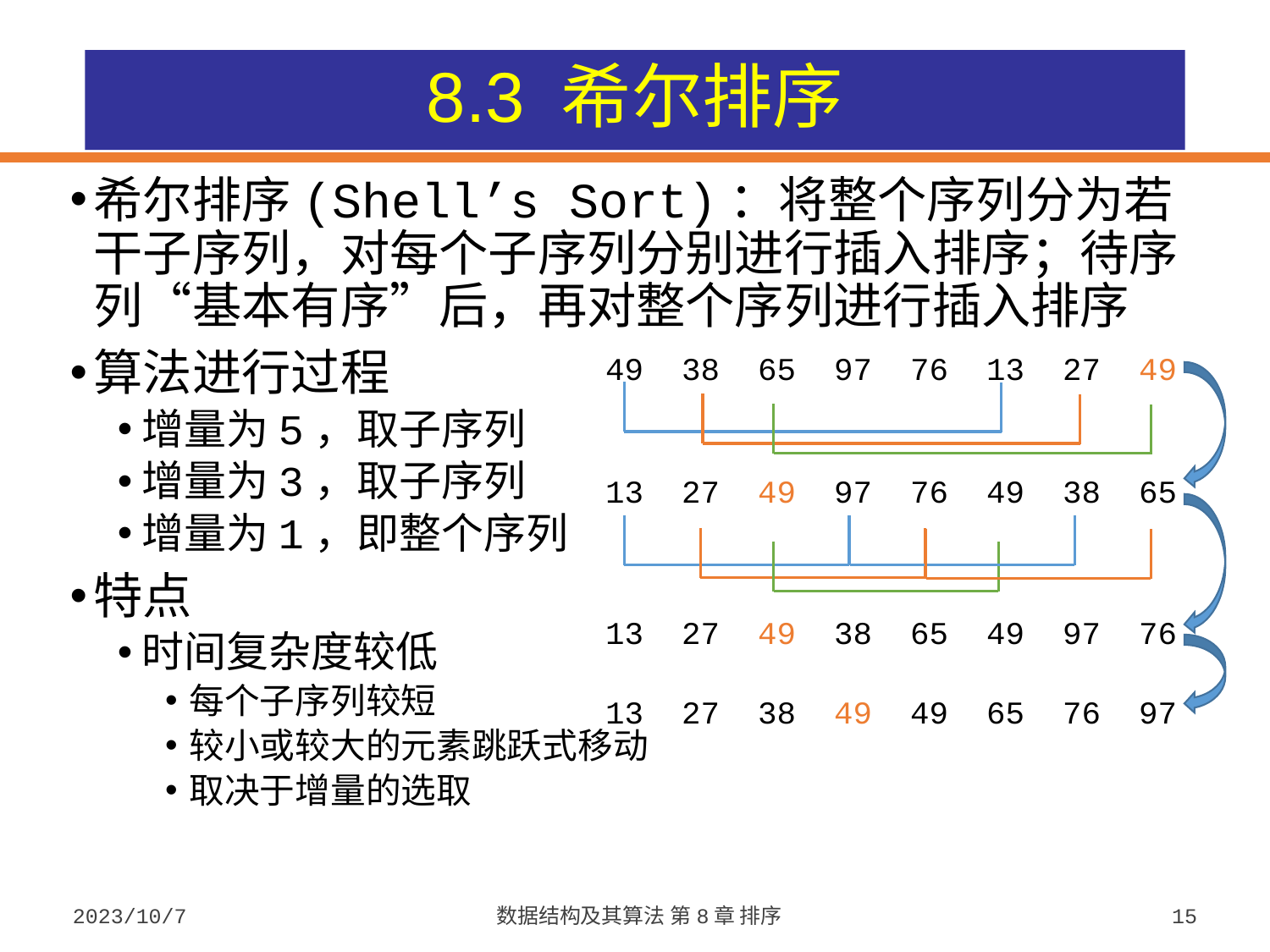

# 8.3 希尔排序
希尔排序(Shell’s Sort)：将整个序列分为若干子序列，对每个子序列分别进行插入排序；待序列“基本有序”后，再对整个序列进行插入排序
算法进行过程
增量为5，取子序列
增量为3，取子序列
增量为1，即整个序列
特点
时间复杂度较低
每个子序列较短
较小或较大的元素跳跃式移动
取决于增量的选取
49  38  65  97  76  13  27  49

13  27  49  97  76  49  38  65

13  27  49  38  65  49  97  76

13  27  38  49  49  65  76  97
2023/10/7
数据结构及其算法 第8章 排序
15